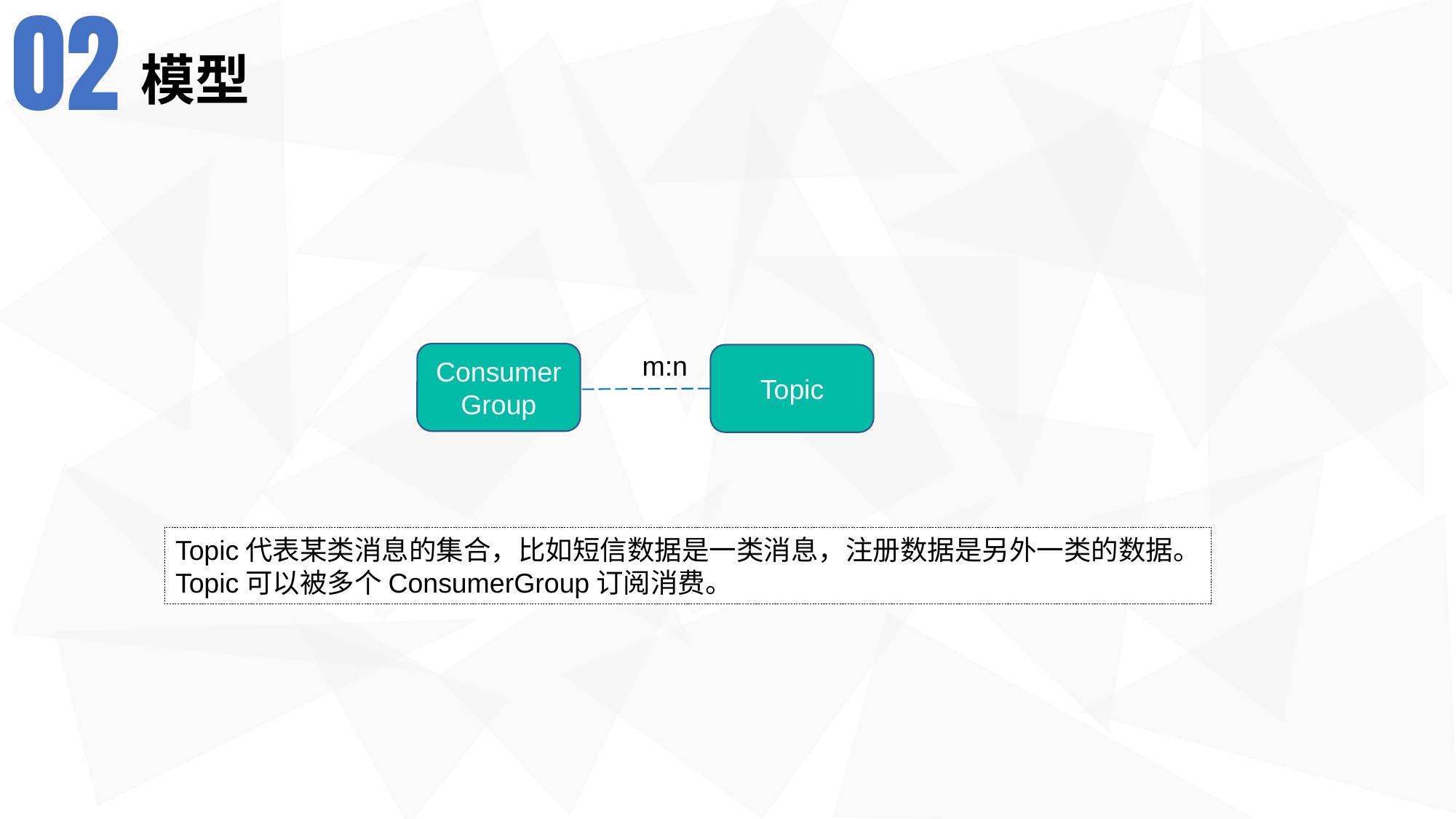

02
模型
ConsumerGroup
m:n
Topic
Topic代表某类消息的集合，比如短信数据是一类消息，注册数据是另外一类的数据。
Topic可以被多个ConsumerGroup订阅消费。